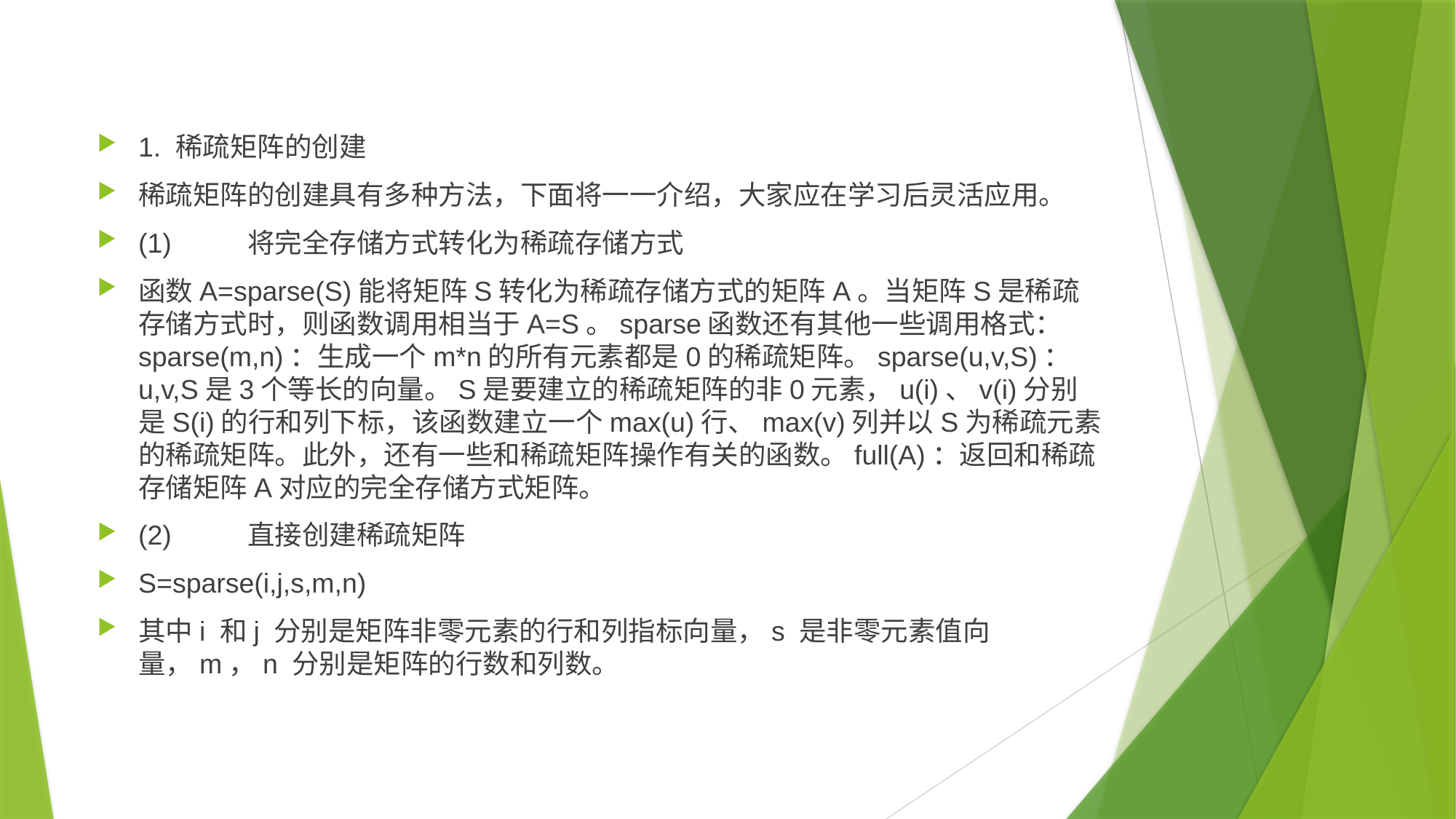

1. 稀疏矩阵的创建
稀疏矩阵的创建具有多种方法，下面将一一介绍，大家应在学习后灵活应用。
(1)	将完全存储方式转化为稀疏存储方式
函数A=sparse(S)能将矩阵S转化为稀疏存储方式的矩阵A。当矩阵S是稀疏存储方式时，则函数调用相当于A=S。sparse函数还有其他一些调用格式：sparse(m,n)：生成一个m*n的所有元素都是0的稀疏矩阵。sparse(u,v,S)：u,v,S是3个等长的向量。S是要建立的稀疏矩阵的非0元素，u(i)、v(i)分别是S(i)的行和列下标，该函数建立一个max(u)行、max(v)列并以S为稀疏元素的稀疏矩阵。此外，还有一些和稀疏矩阵操作有关的函数。full(A)：返回和稀疏存储矩阵A对应的完全存储方式矩阵。
(2)	直接创建稀疏矩阵
S=sparse(i,j,s,m,n)
其中i 和j 分别是矩阵非零元素的行和列指标向量，s 是非零元素值向量，m，n 分别是矩阵的行数和列数。